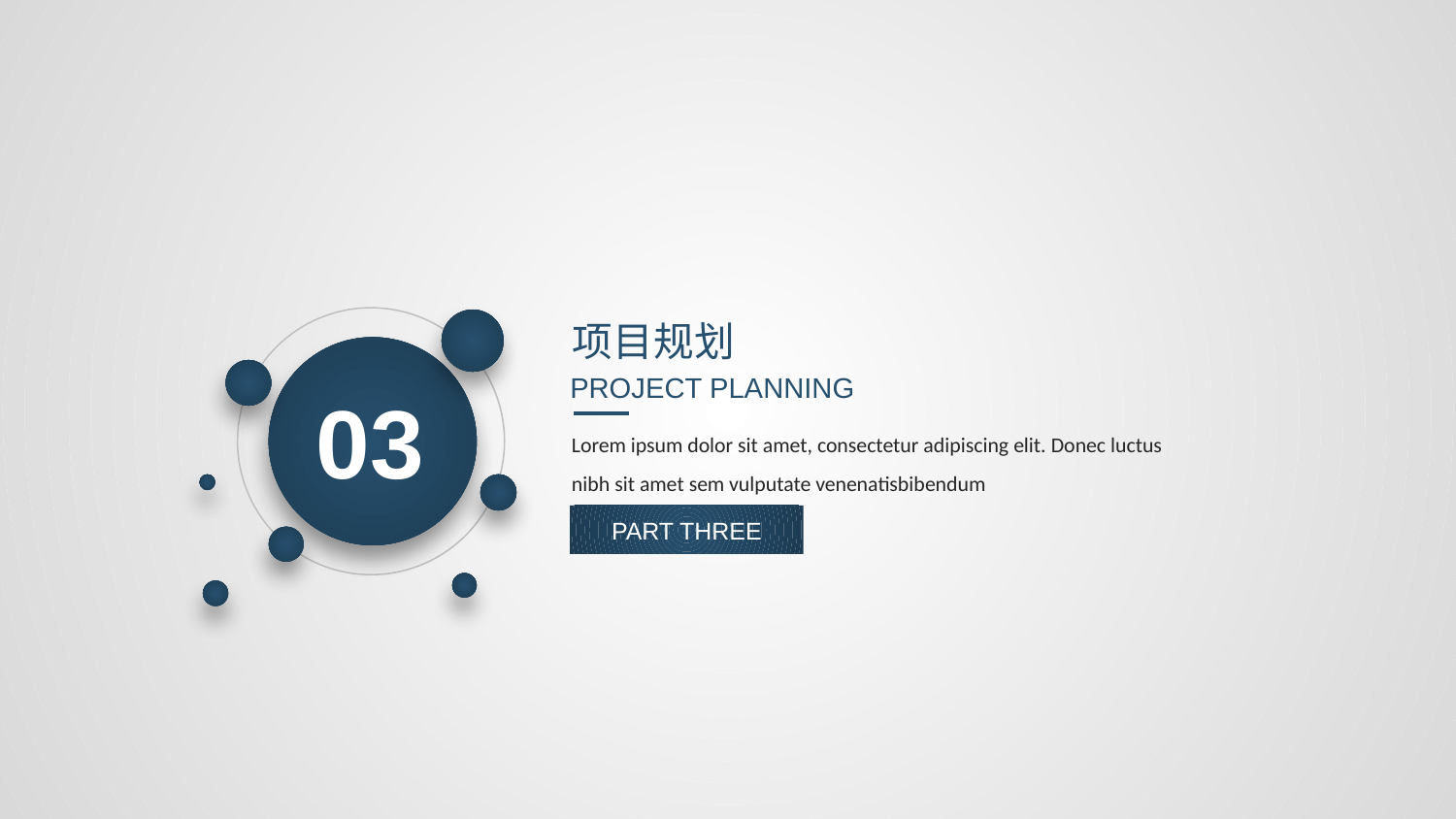

项目规划

PROJECT PLANNING
03
Lorem ipsum dolor sit amet, consectetur adipiscing elit. Donec luctus nibh sit amet sem vulputate venenatisbibendum

PART THREE